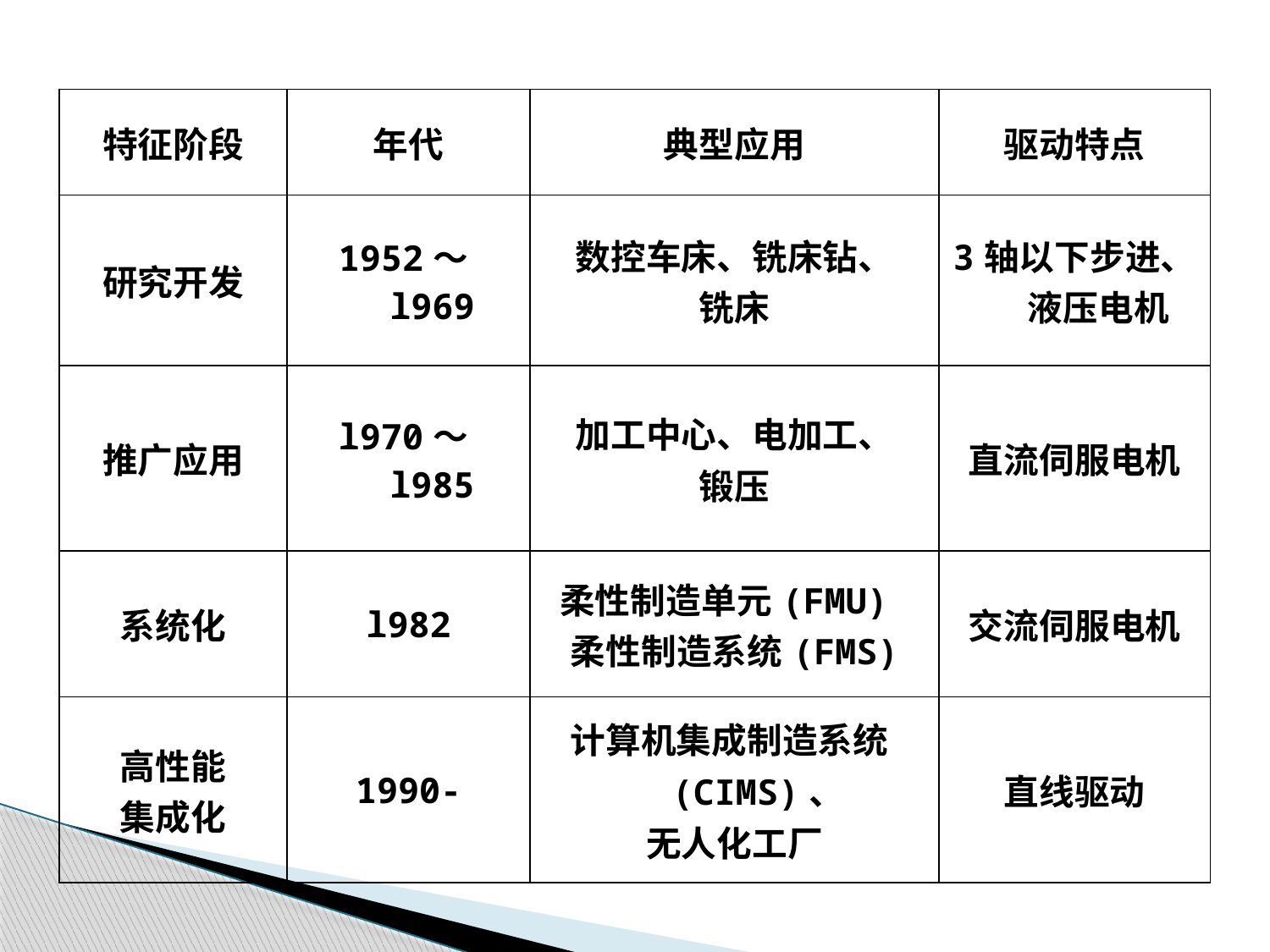

| 特征阶段 | 年代 | 典型应用 | 驱动特点 |
| --- | --- | --- | --- |
| 研究开发 | 1952～l969 | 数控车床、铣床钻、 铣床 | 3轴以下步进、液压电机 |
| 推广应用 | l970～l985 | 加工中心、电加工、 锻压 | 直流伺服电机 |
| 系统化 | l982 | 柔性制造单元(FMU) 柔性制造系统(FMS) | 交流伺服电机 |
| 高性能 集成化 | 1990- | 计算机集成制造系统(CIMS)、 无人化工厂 | 直线驱动 |